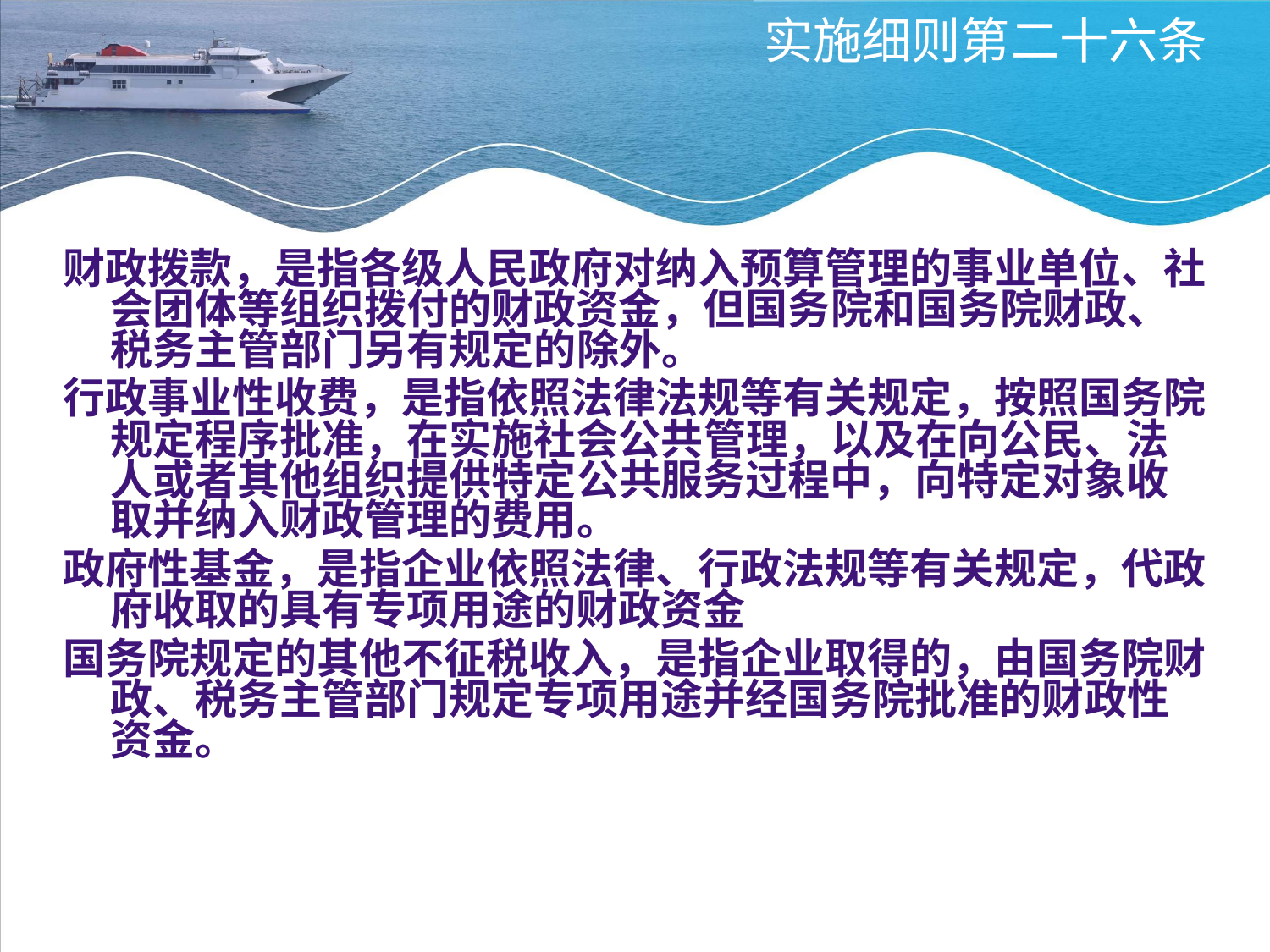

# 实施细则第二十六条
财政拨款，是指各级人民政府对纳入预算管理的事业单位、社会团体等组织拨付的财政资金，但国务院和国务院财政、税务主管部门另有规定的除外。
行政事业性收费，是指依照法律法规等有关规定，按照国务院规定程序批准，在实施社会公共管理，以及在向公民、法人或者其他组织提供特定公共服务过程中，向特定对象收取并纳入财政管理的费用。
政府性基金，是指企业依照法律、行政法规等有关规定，代政府收取的具有专项用途的财政资金
国务院规定的其他不征税收入，是指企业取得的，由国务院财政、税务主管部门规定专项用途并经国务院批准的财政性资金。